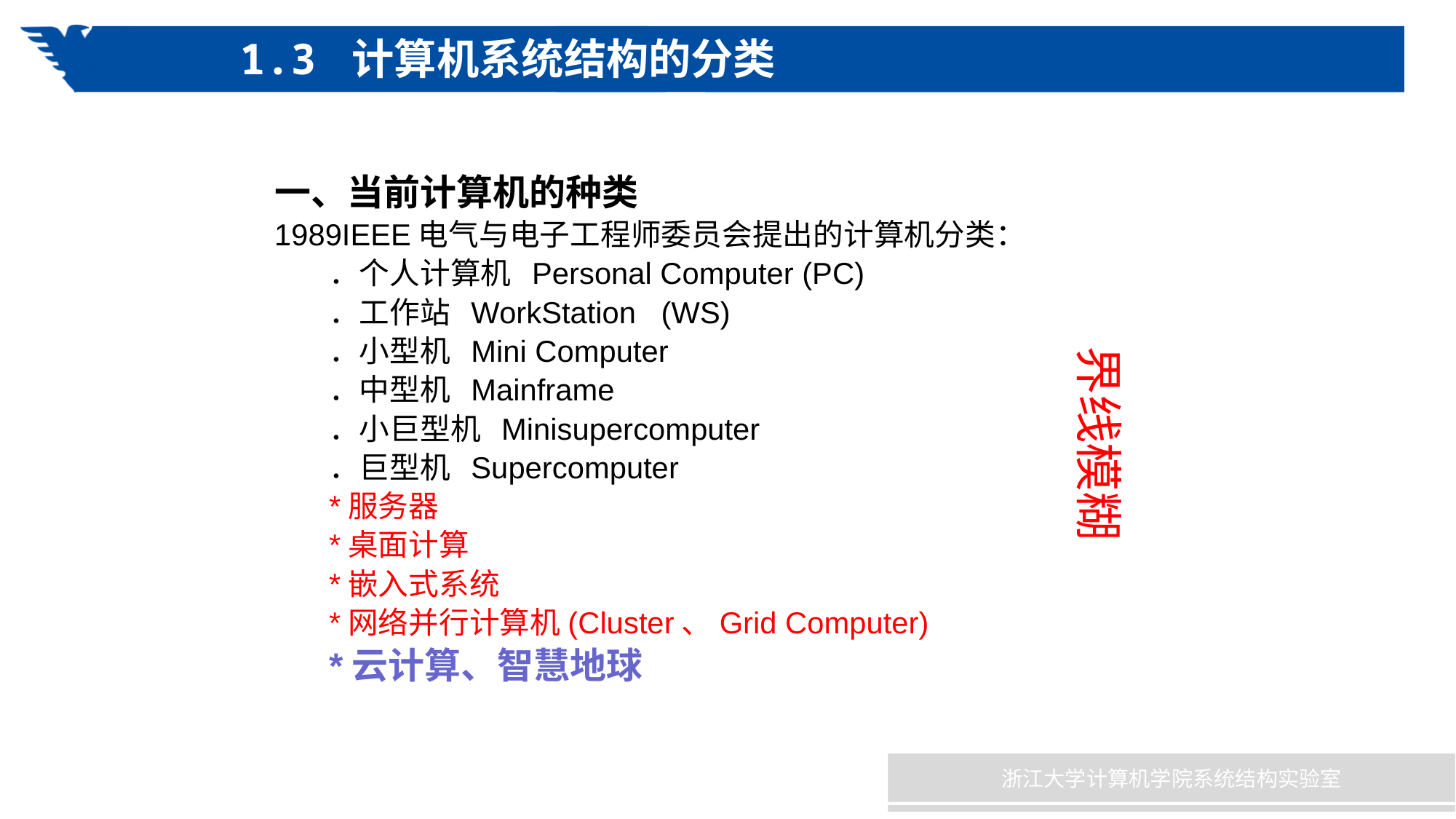

# 1.3 计算机系统结构的分类
一、当前计算机的种类
1989IEEE电气与电子工程师委员会提出的计算机分类：
．个人计算机  Personal Computer (PC)
．工作站  WorkStation   (WS)
．小型机  Mini Computer
．中型机  Mainframe
．小巨型机  Minisupercomputer
．巨型机  Supercomputer
*服务器
*桌面计算
*嵌入式系统
*网络并行计算机(Cluster、Grid Computer)
*云计算、智慧地球
界线模糊